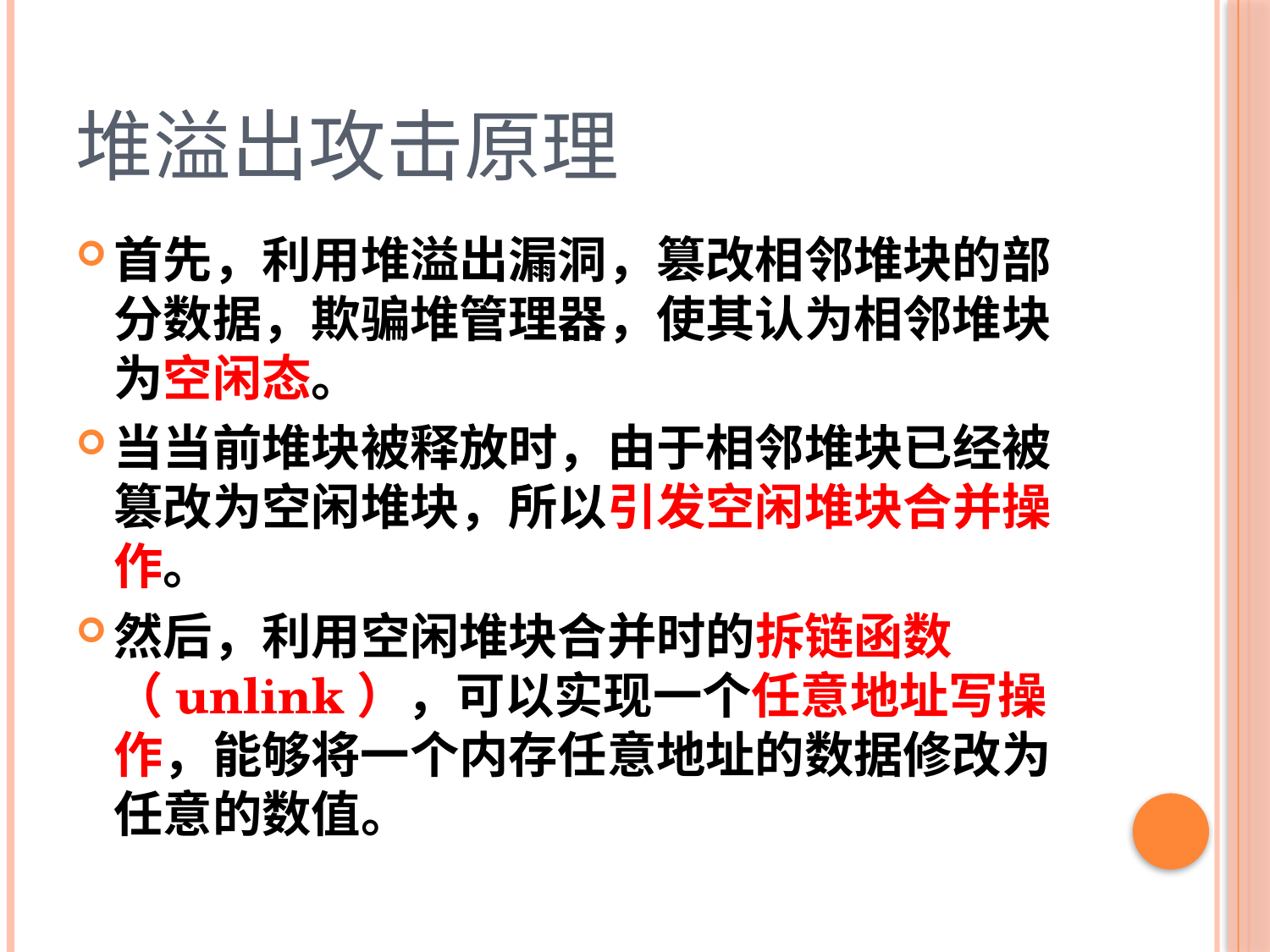

# 堆溢出攻击原理
首先，利用堆溢出漏洞，篡改相邻堆块的部分数据，欺骗堆管理器，使其认为相邻堆块为空闲态。
当当前堆块被释放时，由于相邻堆块已经被篡改为空闲堆块，所以引发空闲堆块合并操作。
然后，利用空闲堆块合并时的拆链函数（unlink），可以实现一个任意地址写操作，能够将一个内存任意地址的数据修改为任意的数值。